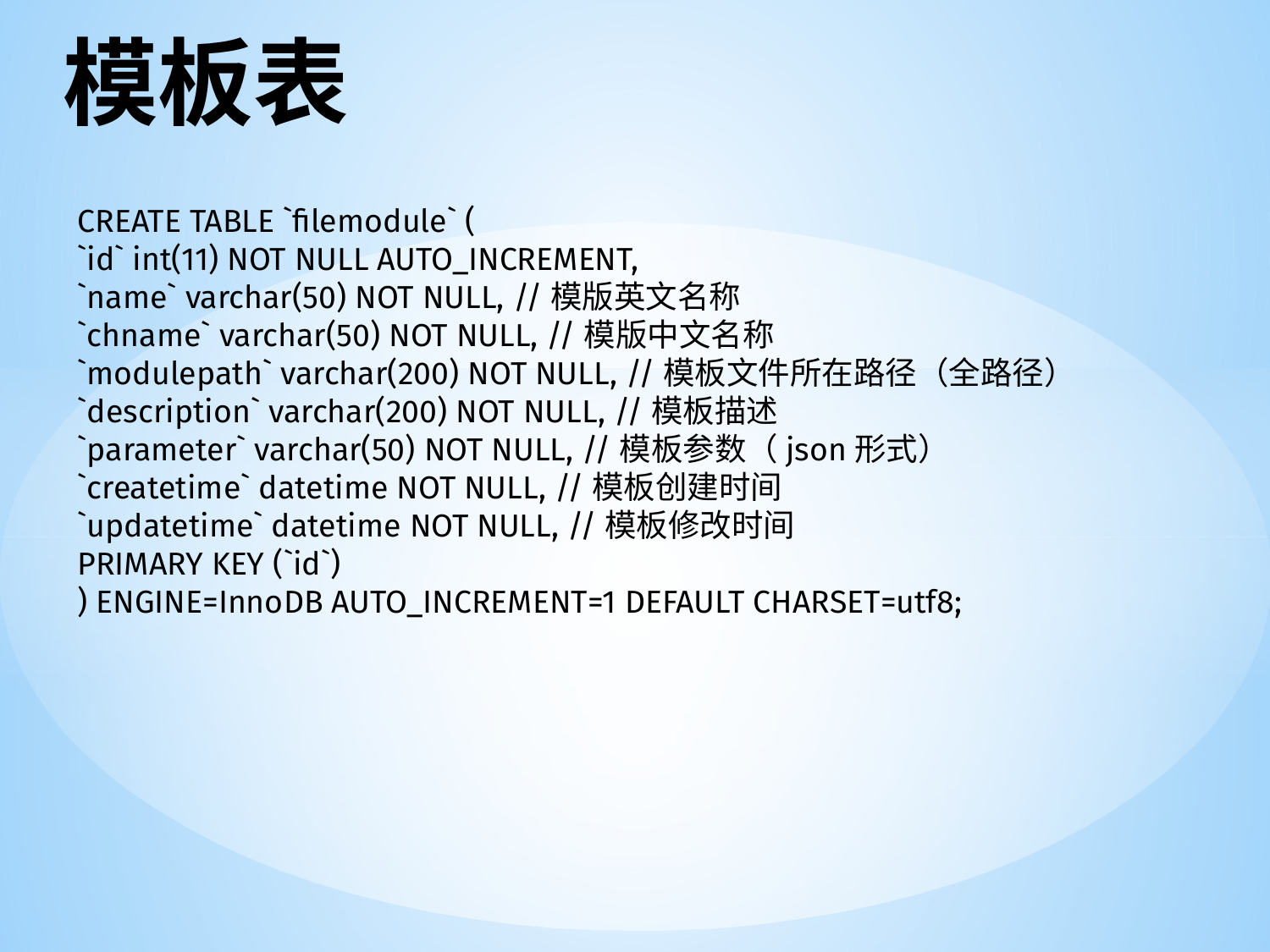

# 模板表

CREATE TABLE `filemodule` (
`id` int(11) NOT NULL AUTO_INCREMENT,
`name` varchar(50) NOT NULL, //模版英文名称
`chname` varchar(50) NOT NULL, //模版中文名称
`modulepath` varchar(200) NOT NULL, //模板文件所在路径（全路径）
`description` varchar(200) NOT NULL, //模板描述
`parameter` varchar(50) NOT NULL, //模板参数（json形式）
`createtime` datetime NOT NULL, //模板创建时间
`updatetime` datetime NOT NULL, //模板修改时间
PRIMARY KEY (`id`)
) ENGINE=InnoDB AUTO_INCREMENT=1 DEFAULT CHARSET=utf8;